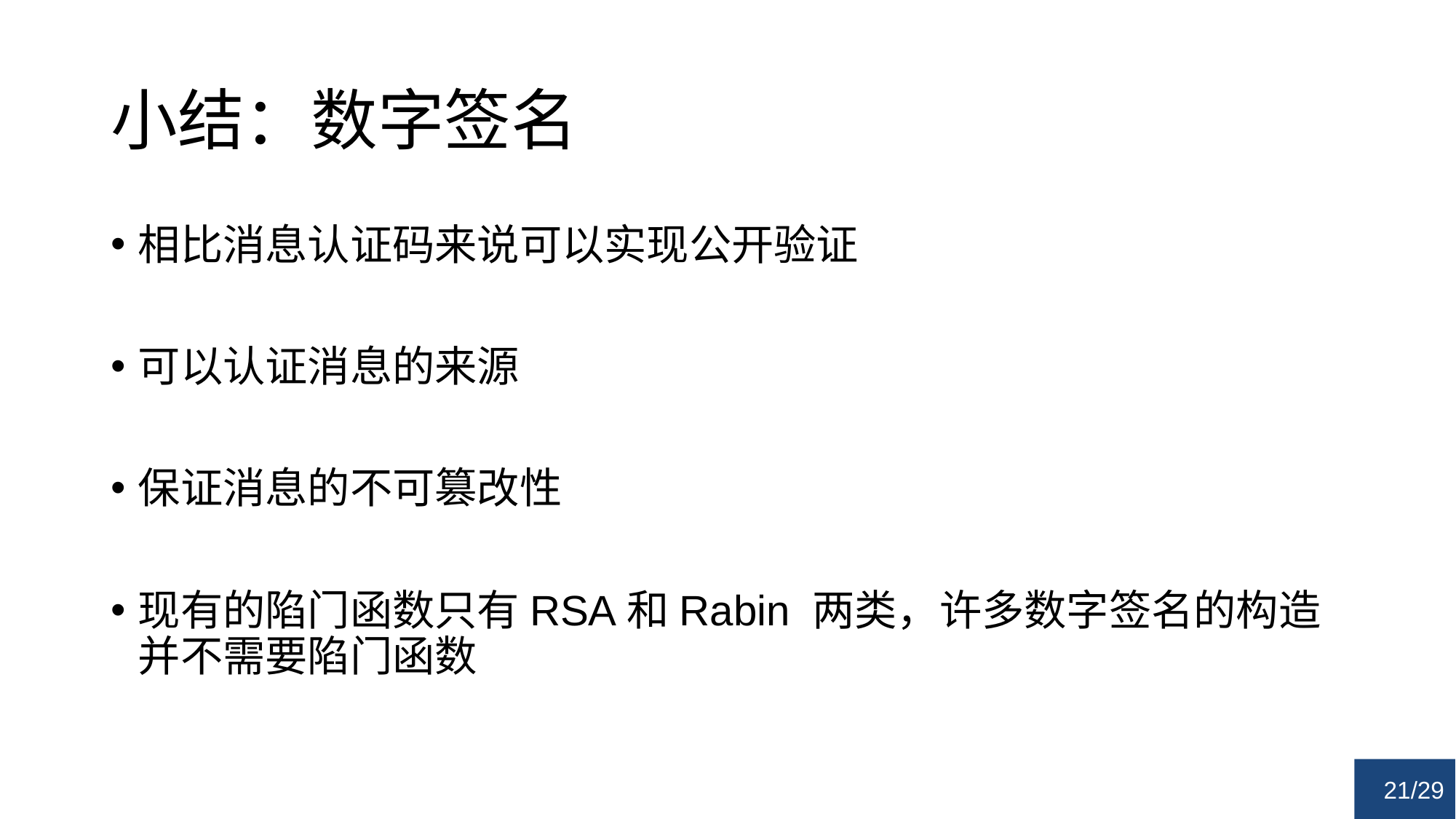

# 小结：数字签名
相比消息认证码来说可以实现公开验证

可以认证消息的来源

保证消息的不可篡改性

现有的陷门函数只有RSA和Rabin 两类，许多数字签名的构造并不需要陷门函数
21/29